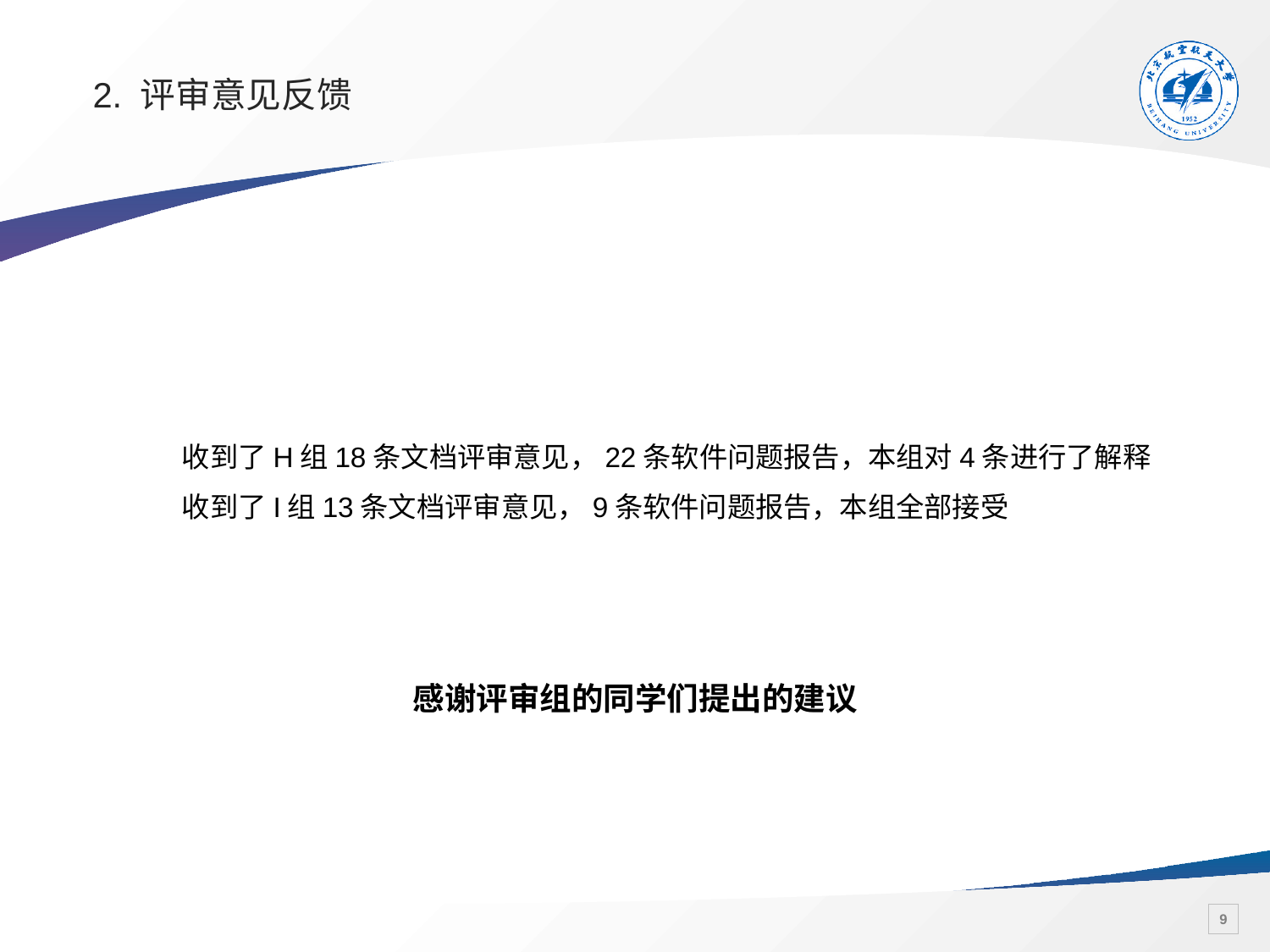

# 2. 评审意见反馈
收到了H组18条文档评审意见，22条软件问题报告，本组对4条进行了解释
收到了I组13条文档评审意见，9条软件问题报告，本组全部接受
感谢评审组的同学们提出的建议